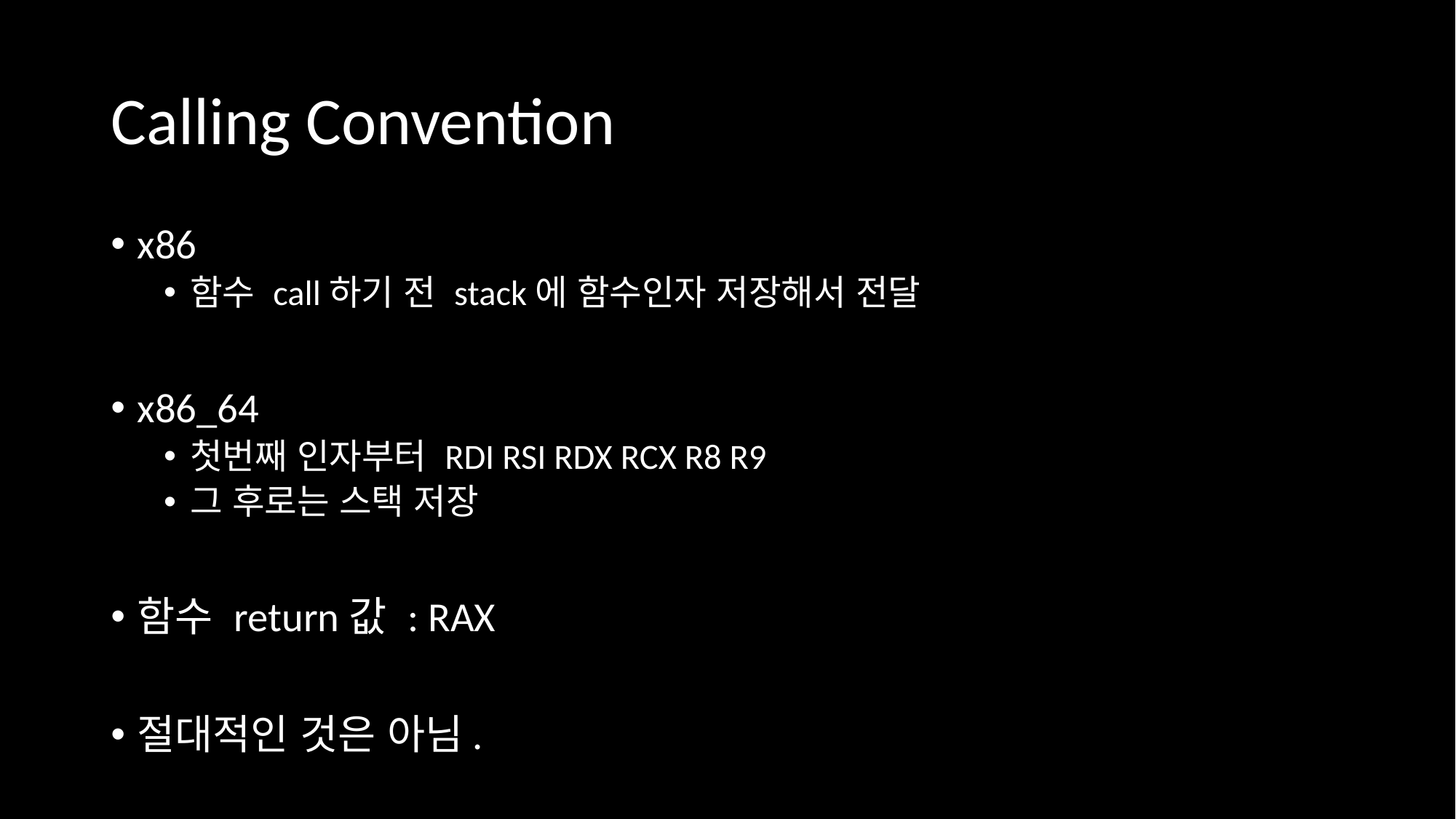

# Calling Convention
x86
함수 call하기 전 stack에 함수인자 저장해서 전달

x86_64
첫번째 인자부터 RDI RSI RDX RCX R8 R9
그 후로는 스택 저장

함수 return값 : RAX

절대적인 것은 아님.